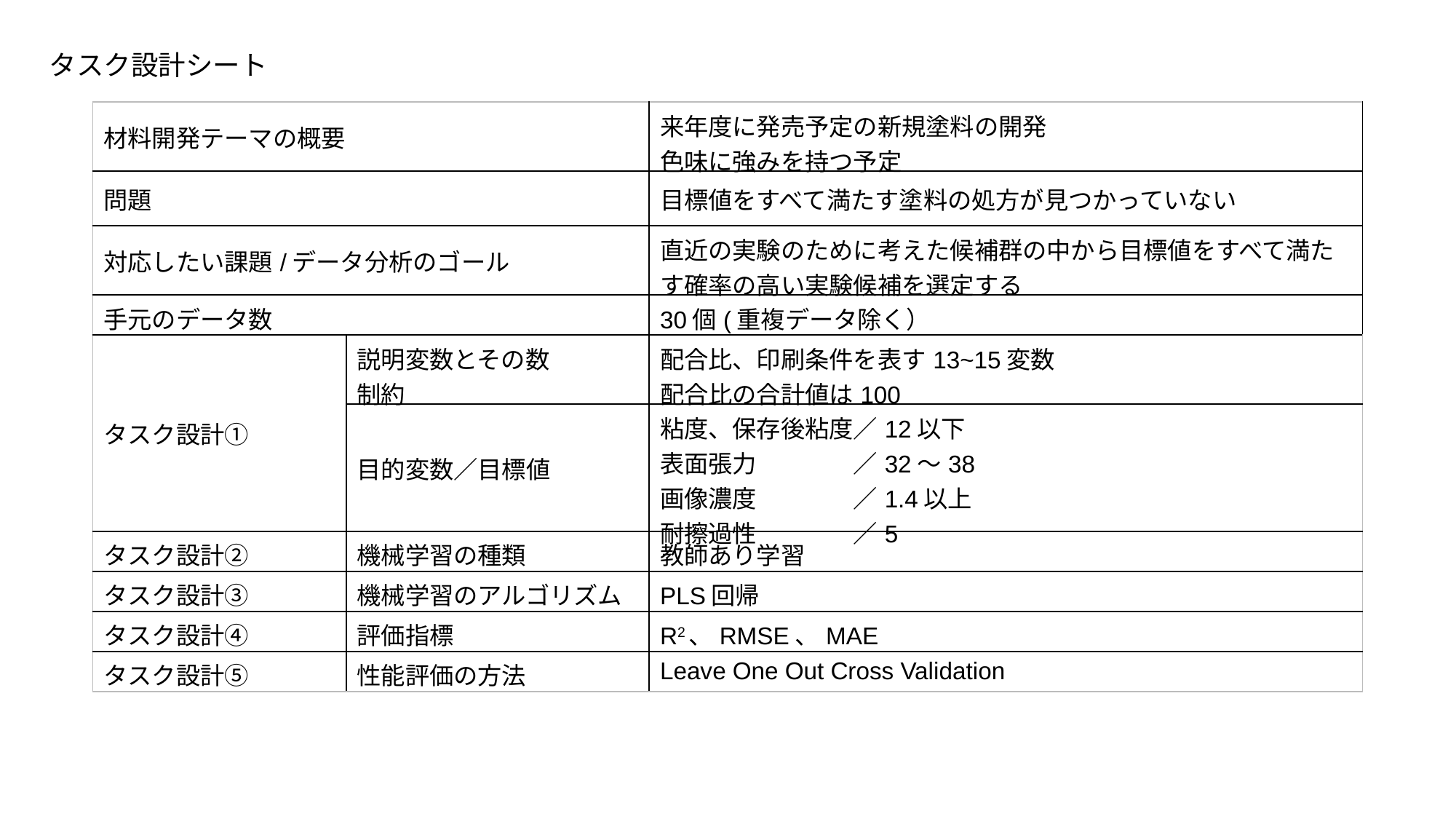

タスク設計シート
| 材料開発テーマの概要 |  | 来年度に発売予定の新規塗料の開発 色味に強みを持つ予定 |
| --- | --- | --- |
| 問題 |  | 目標値をすべて満たす塗料の処方が見つかっていない |
| 対応したい課題/データ分析のゴール |  | 直近の実験のために考えた候補群の中から目標値をすべて満たす確率の高い実験候補を選定する |
| 手元のデータ数 |  | 30個(重複データ除く） |
| タスク設計① | 説明変数とその数 制約 | 配合比、印刷条件を表す13~15変数 配合比の合計値は100 |
|  | 目的変数／目標値 | 粘度、保存後粘度／12以下 表面張力　　　　／32～38 画像濃度　　　　／1.4以上 耐擦過性　　　　／5 |
| タスク設計② | 機械学習の種類 | 教師あり学習 |
| タスク設計③ | 機械学習のアルゴリズム | PLS回帰 |
| タスク設計④ | 評価指標 | R2、RMSE、MAE |
| タスク設計⑤ | 性能評価の方法 | Leave One Out Cross Validation |